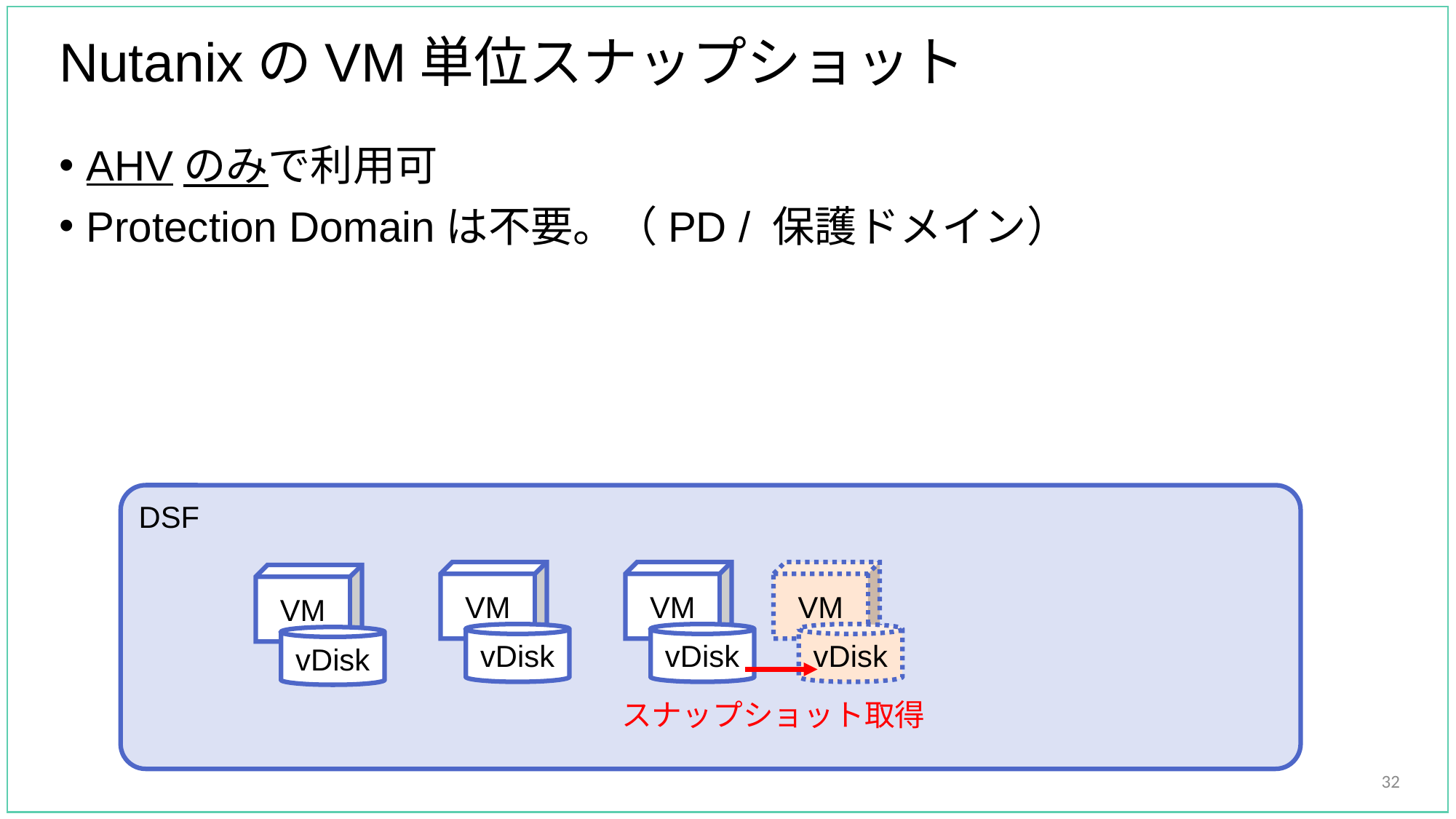

# NutanixのVM単位スナップショット
AHVのみで利用可
Protection Domainは不要。（PD / 保護ドメイン）

DSF
VM
VM
VM
VM
vDisk
vDisk
vDisk
vDisk
スナップショット取得
32